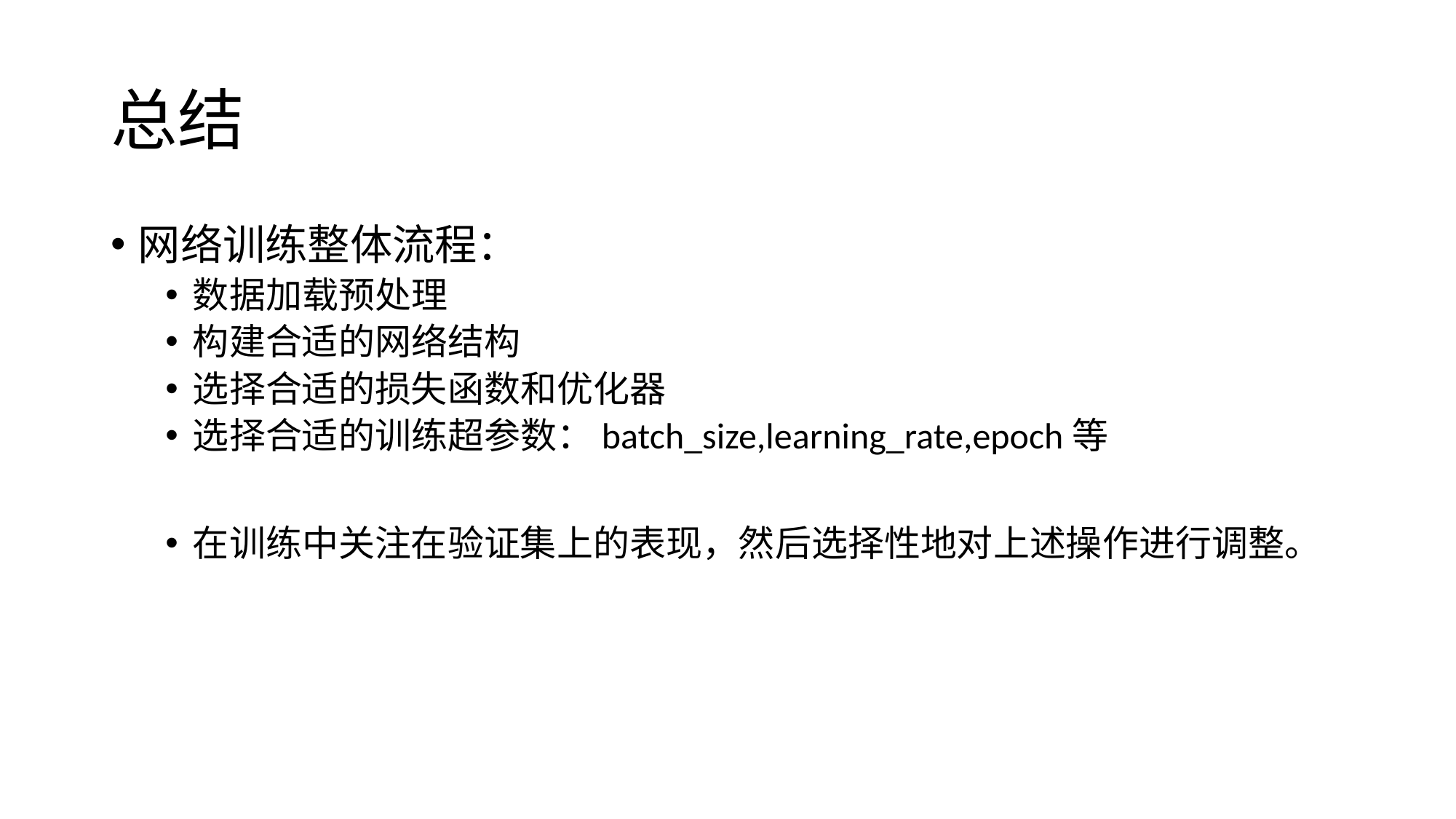

# 总结
网络训练整体流程：
数据加载预处理
构建合适的网络结构
选择合适的损失函数和优化器
选择合适的训练超参数：batch_size,learning_rate,epoch等

在训练中关注在验证集上的表现，然后选择性地对上述操作进行调整。